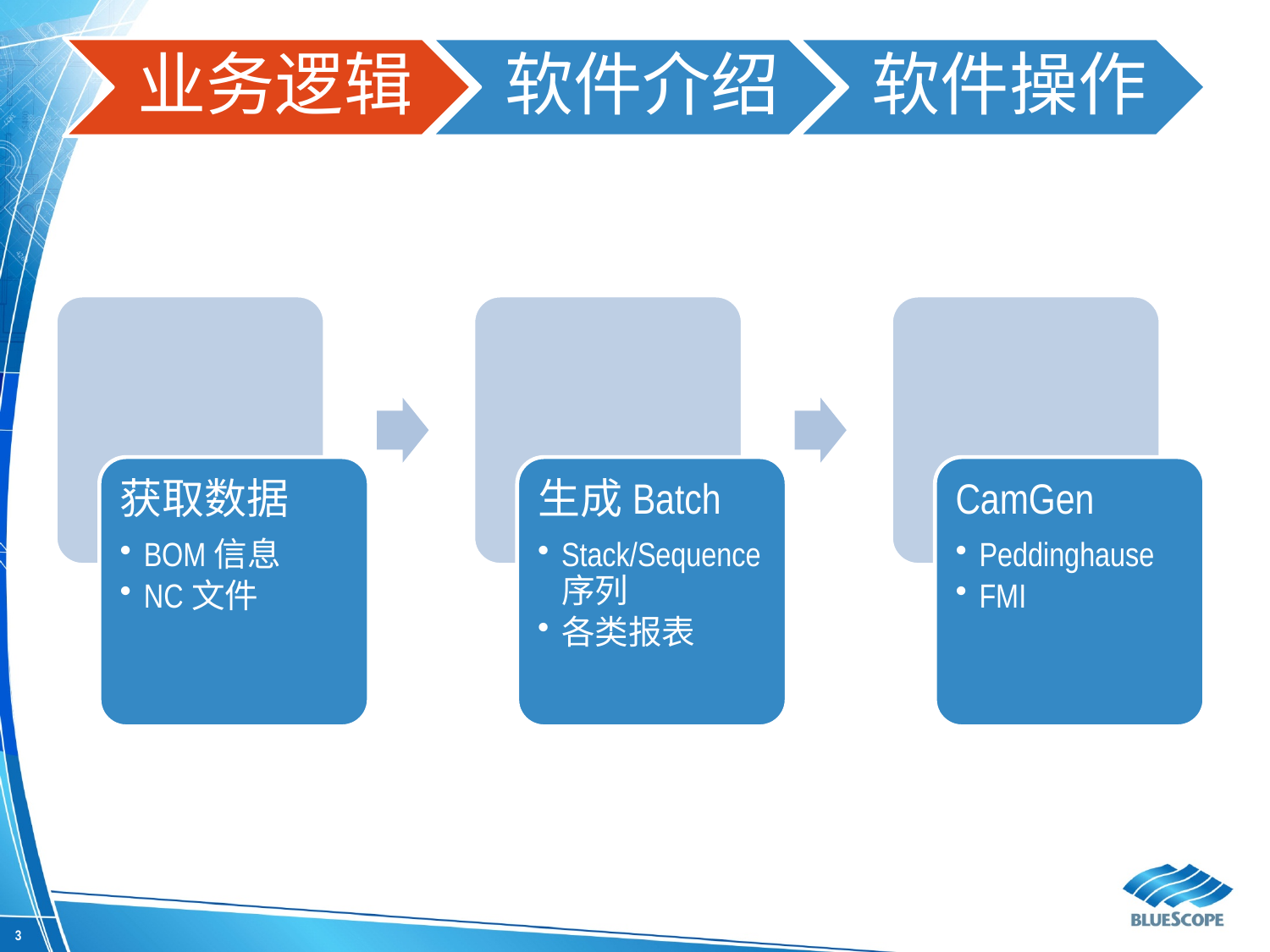

业务逻辑
软件介绍
软件操作
获取数据
BOM信息
NC文件

生成Batch
Stack/Sequence序列
各类报表

CamGen
Peddinghause
FMI